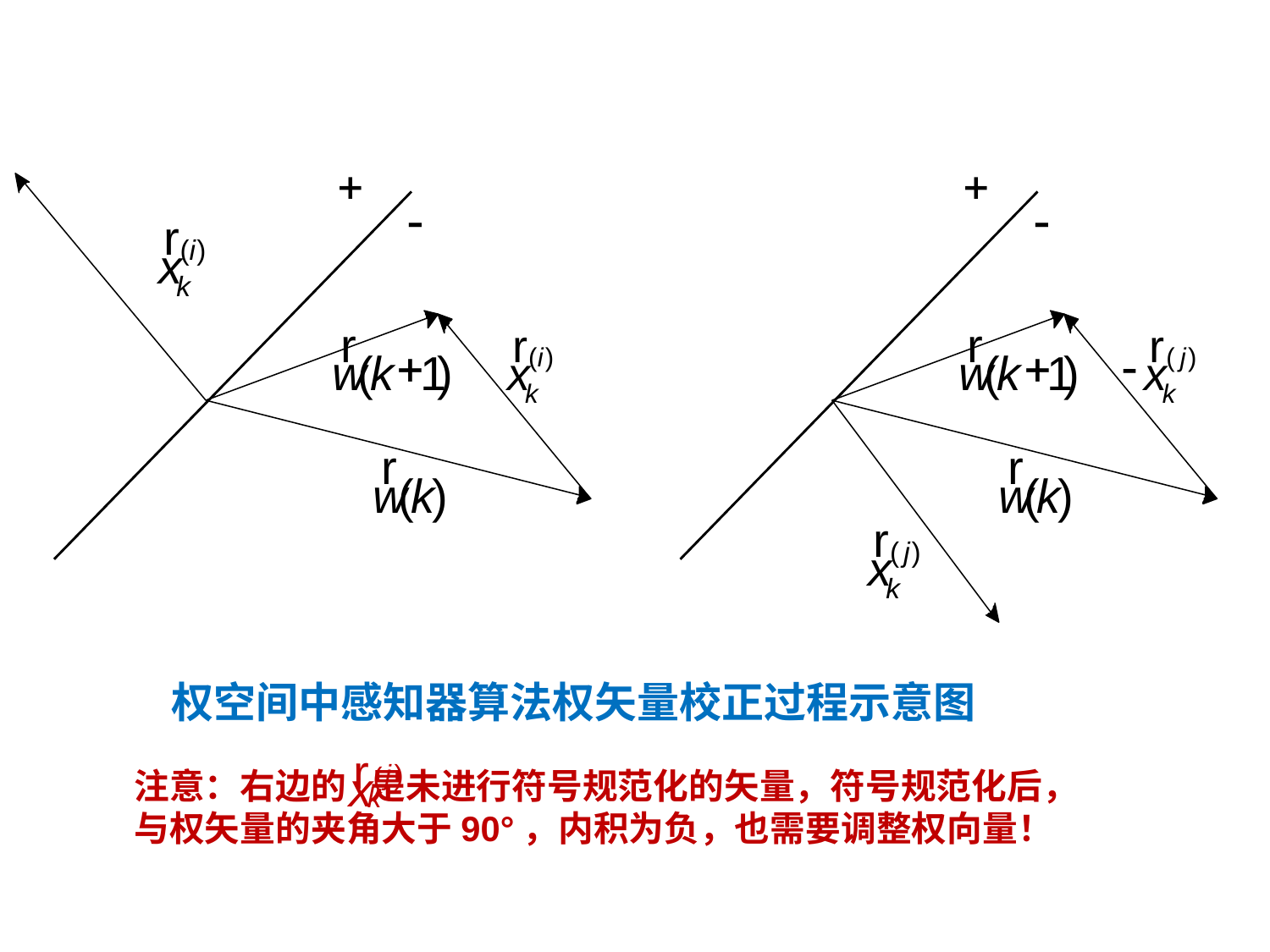

+
+

−
−

r
(
)
i
x
k

r
+
w
(
k
1
)
r
+
w
(
k
1
)
r
(
i
)
x
k
r
−
(
j
)
x
k

r
w
(
k
)
r
w
(
k
)

r
(
)
j
x
k

权空间中感知器算法权矢量校正过程示意图
r
)
j
x
(
k
注意：右边的   是未进行符号规范化的矢量，符号规范化后，与权矢量的夹角大于90°，内积为负，也需要调整权向量！